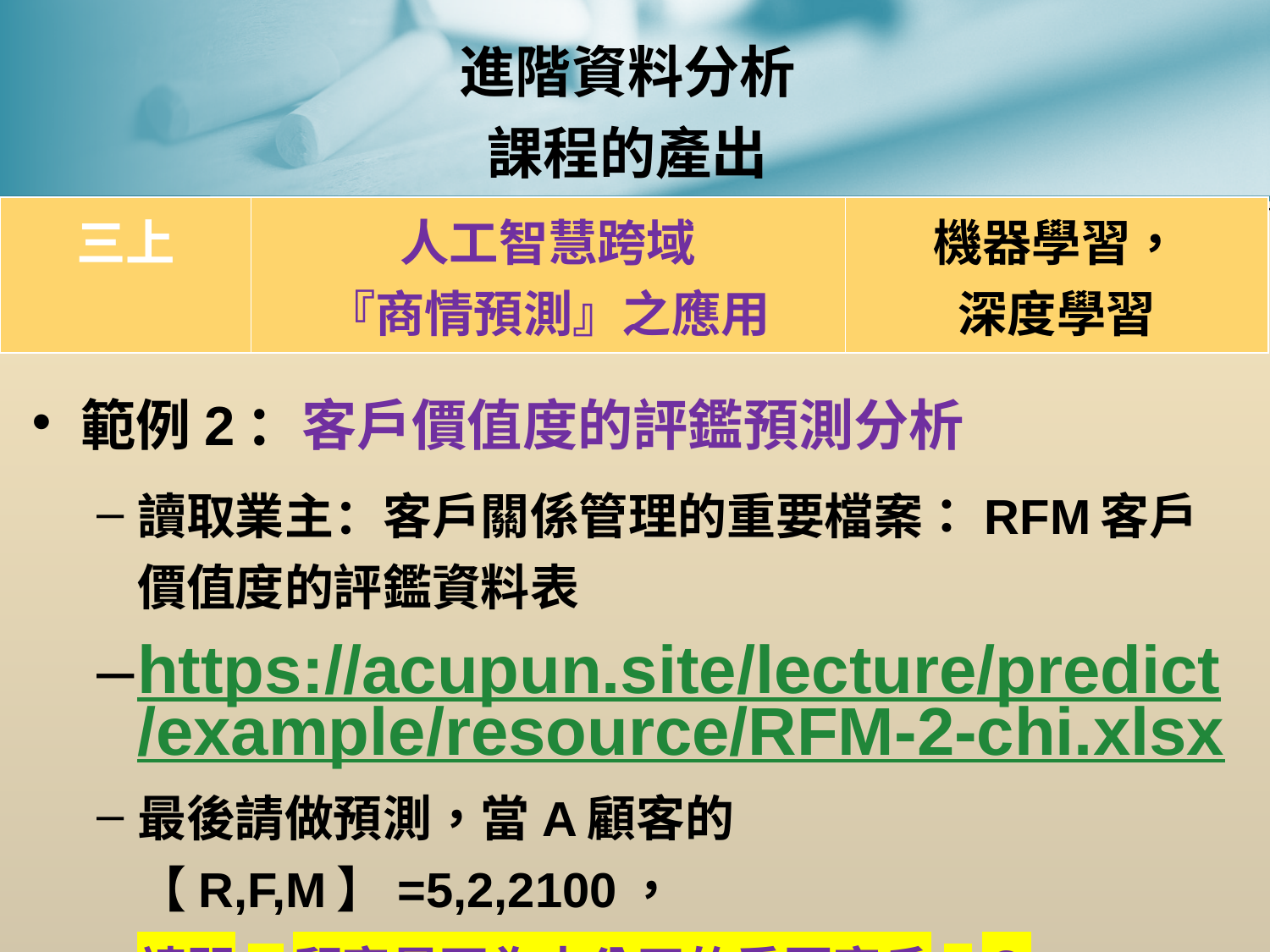

# 進階資料分析 課程的產出
| 三上 | 人工智慧跨域 『商情預測』之應用 | 機器學習， 深度學習 |
| --- | --- | --- |
範例2：客戶價值度的評鑑預測分析
讀取業主：客戶關係管理的重要檔案：RFM客戶價值度的評鑑資料表
https://acupun.site/lecture/predict/example/resource/RFM-2-chi.xlsx
最後請做預測，當A顧客的【R,F,M】=5,2,2100，
請問A顧客是否為本公司的重要客戶=？